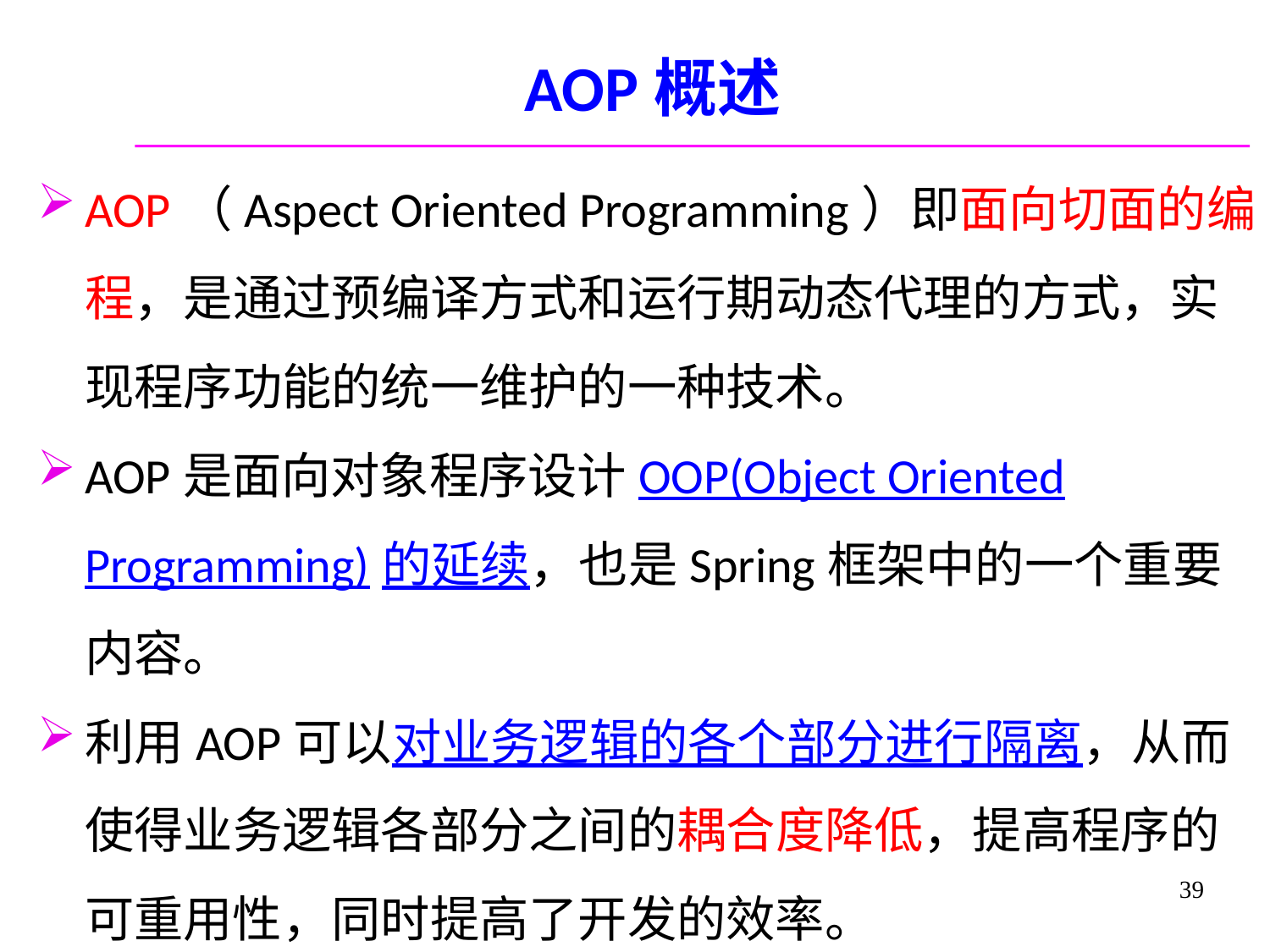

# AOP概述
AOP（Aspect Oriented Programming）即面向切面的编程，是通过预编译方式和运行期动态代理的方式，实现程序功能的统一维护的一种技术。
AOP是面向对象程序设计OOP(Object Oriented Programming)的延续，也是Spring框架中的一个重要内容。
利用AOP可以对业务逻辑的各个部分进行隔离，从而使得业务逻辑各部分之间的耦合度降低，提高程序的可重用性，同时提高了开发的效率。
39